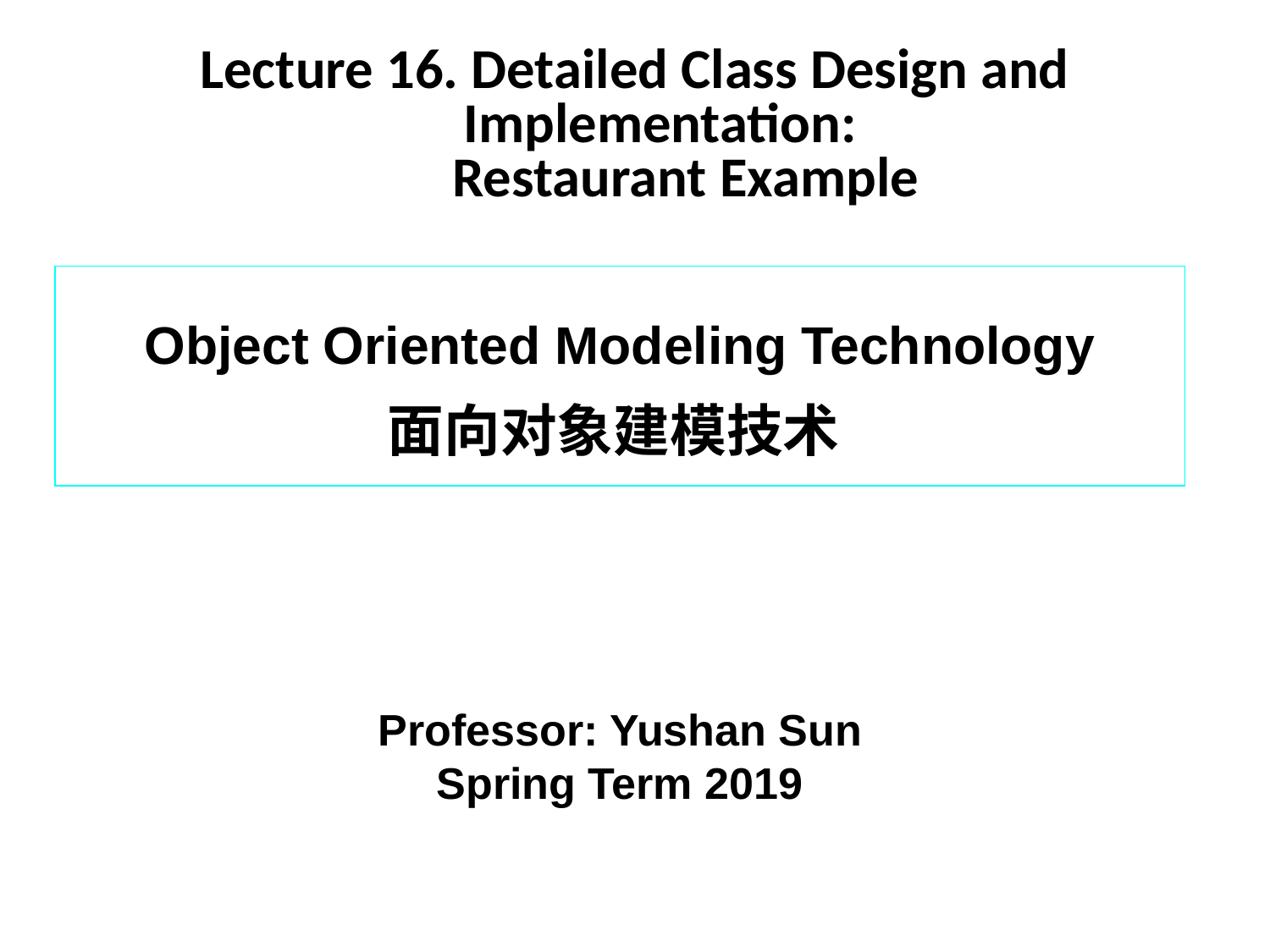

# Lecture 16. Detailed Class Design and Implementation: Restaurant Example
Object Oriented Modeling Technology
面向对象建模技术
Professor: Yushan Sun
Spring Term 2019